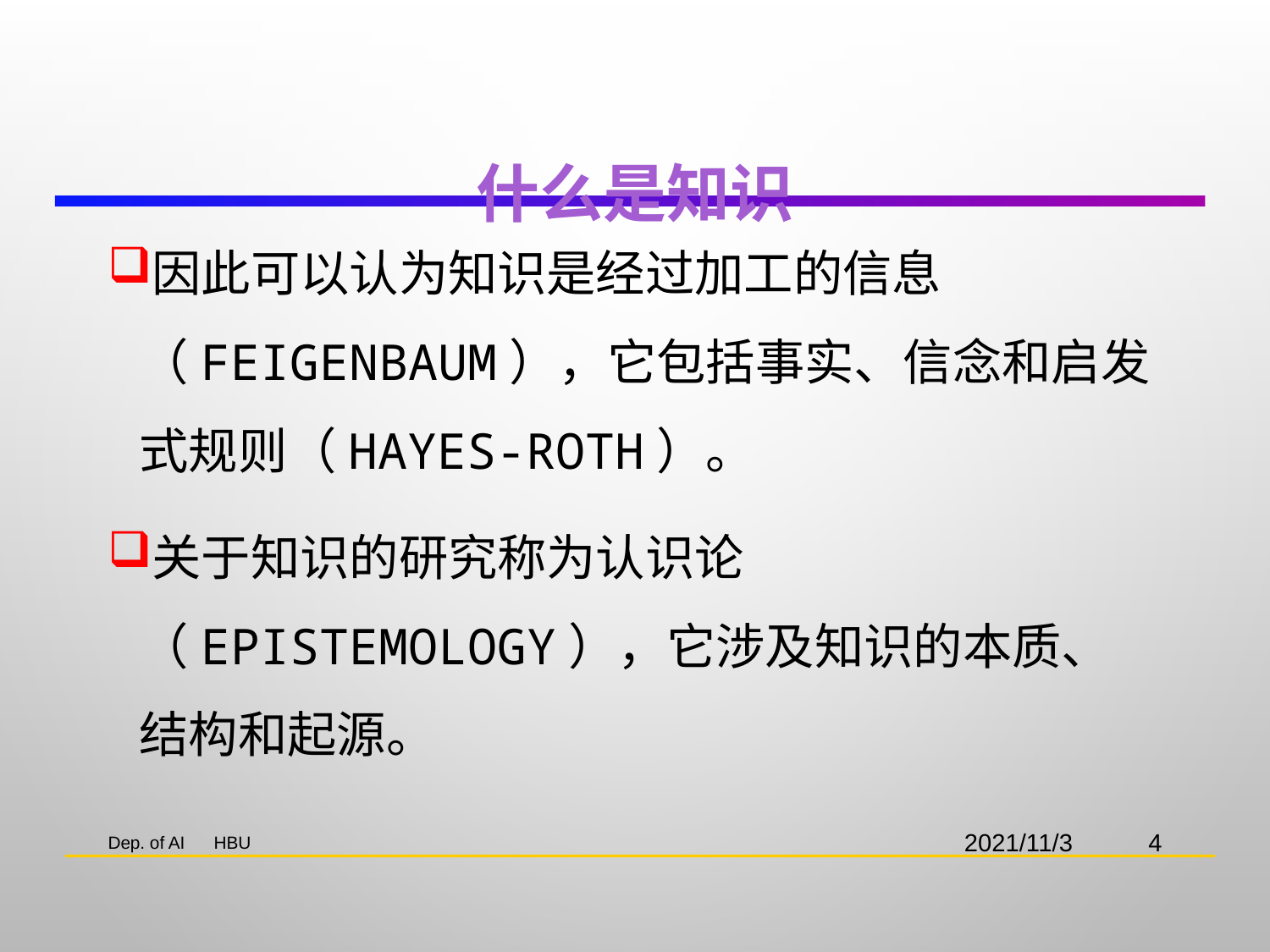

# 什么是知识
因此可以认为知识是经过加工的信息（Feigenbaum），它包括事实、信念和启发式规则（Hayes-Roth）。
关于知识的研究称为认识论（Epistemology），它涉及知识的本质、结构和起源。
Dep. of AI      HBU
2021/11/3
4